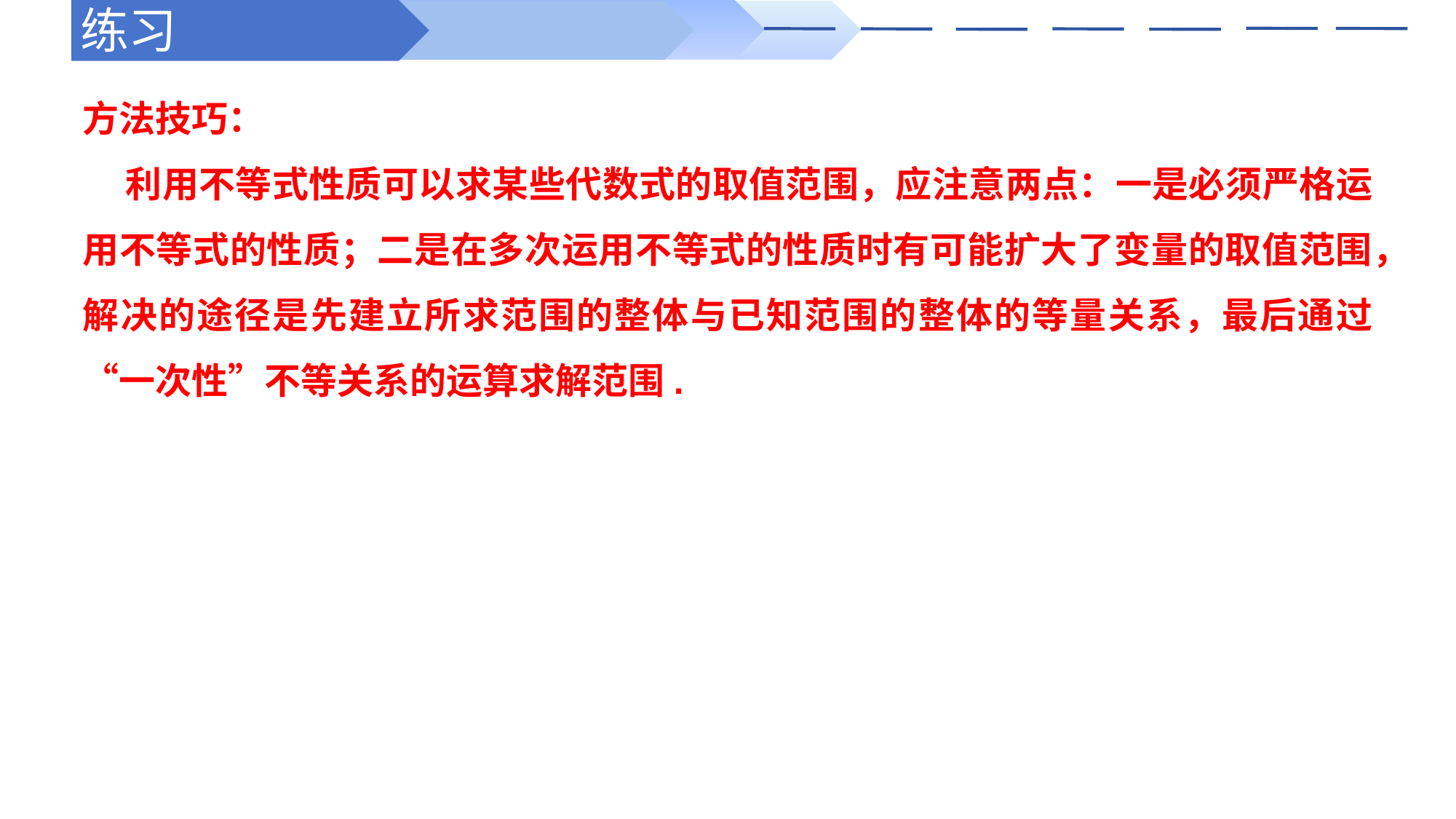

练习

方法技巧：
    利用不等式性质可以求某些代数式的取值范围，应注意两点：一是必须严格运用不等式的性质；二是在多次运用不等式的性质时有可能扩大了变量的取值范围，解决的途径是先建立所求范围的整体与已知范围的整体的等量关系，最后通过“一次性”不等关系的运算求解范围.